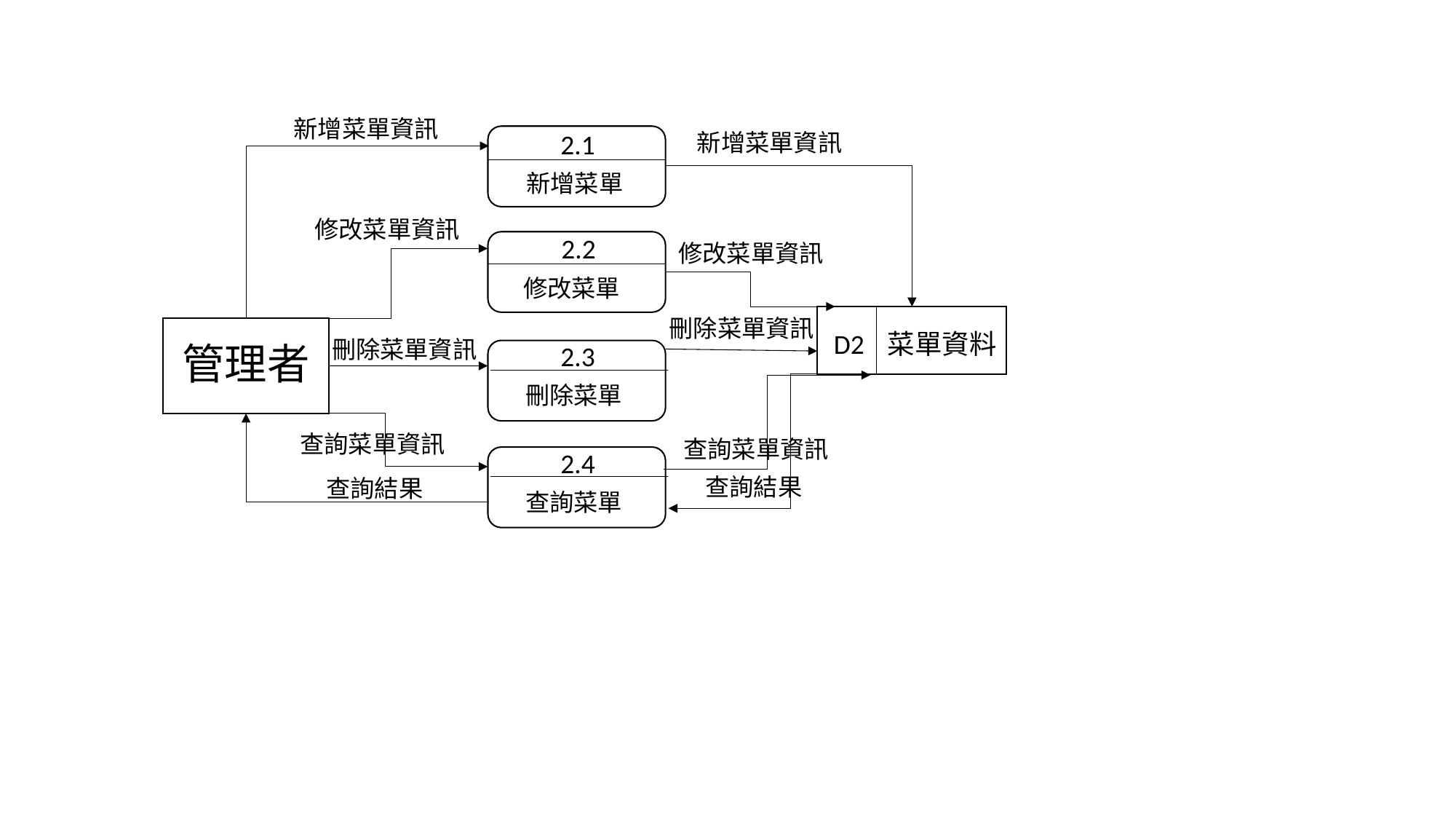

新增菜單資訊
2.1
新增菜單資訊

新增菜單
修改菜單資訊
2.2

修改菜單資訊
修改菜單

刪除菜單資訊
管理者
D2
菜單資料
刪除菜單資訊
2.3

刪除菜單
查詢菜單資訊
查詢菜單資訊
2.4

查詢結果
查詢結果
查詢菜單